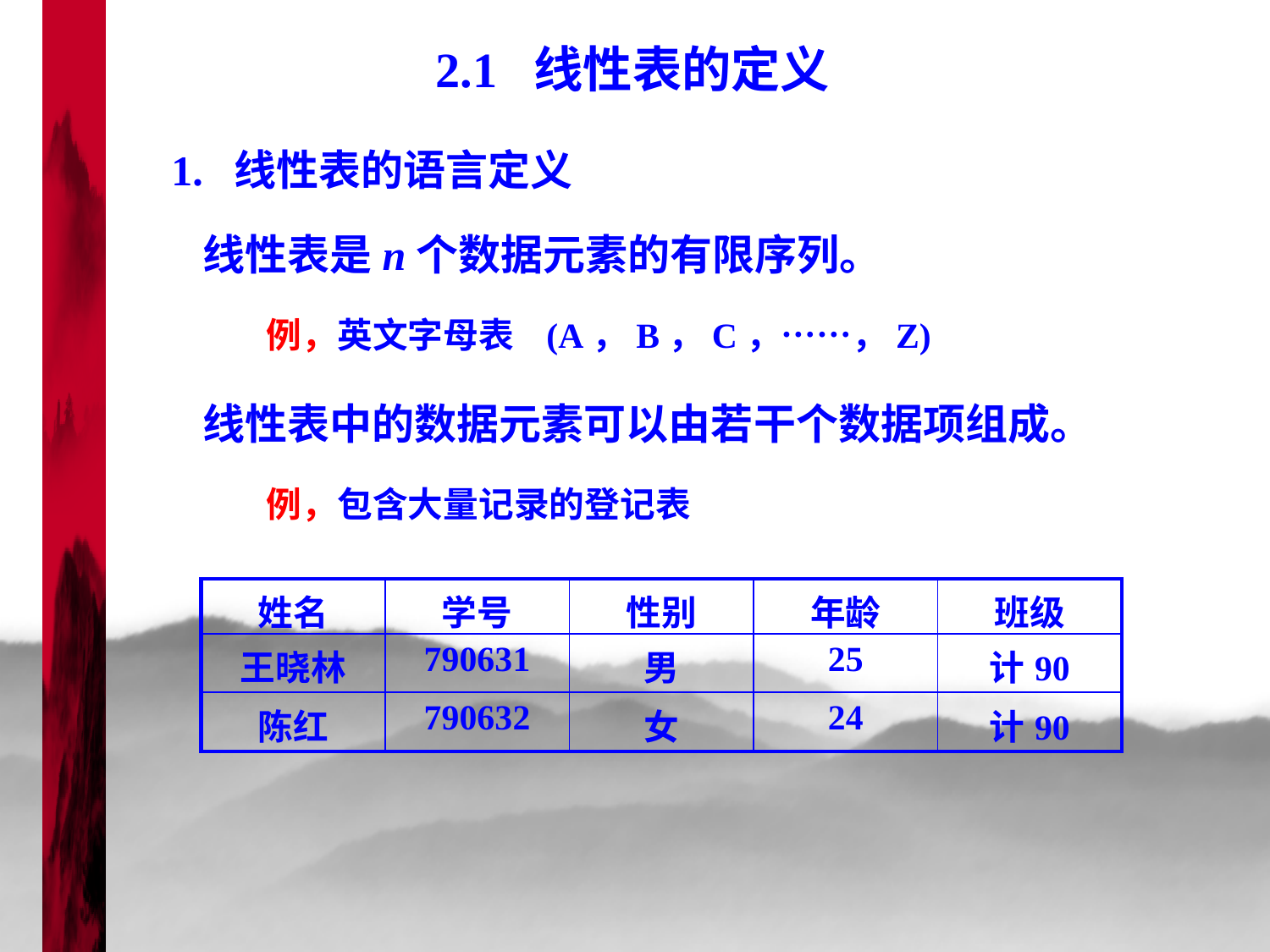

2.1  线性表的定义
1.  线性表的语言定义
线性表是n个数据元素的有限序列。
例，英文字母表   (A，B，C，……，Z)
线性表中的数据元素可以由若干个数据项组成。
例，包含大量记录的登记表
| 姓名 | 学号 | 性别 | 年龄 | 班级 |
| --- | --- | --- | --- | --- |
| 王晓林 | 790631 | 男 | 25 | 计90 |
| 陈红 | 790632 | 女 | 24 | 计90 |